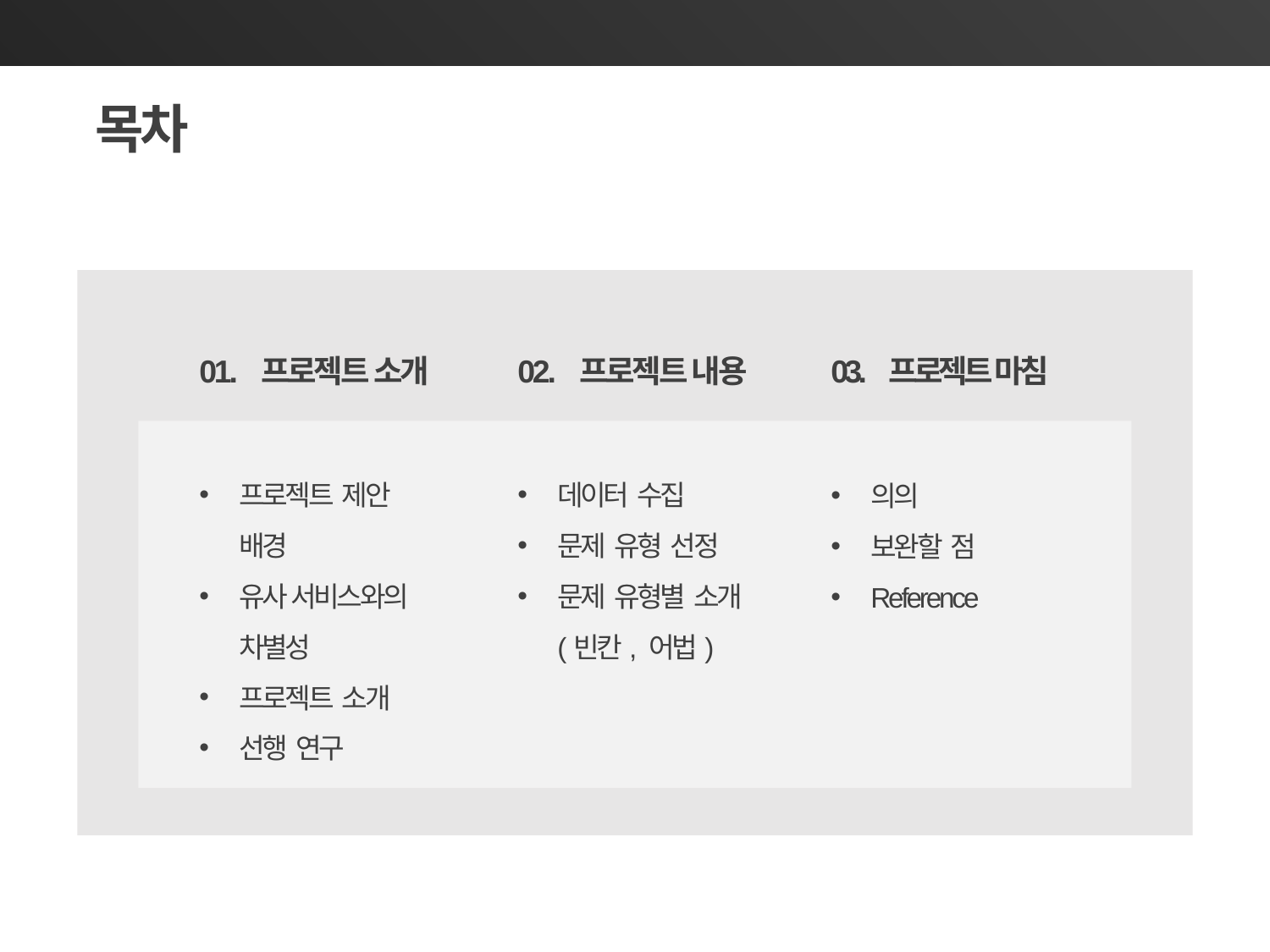

목차
직접차별
01.  프로젝트 소개
03.  프로젝트 마침
02.  프로젝트 내용

프로젝트  제안  배경
유사 서비스와의 차별성
프로젝트  소개
선행  연구
데이터  수집
문제  유형  선정
문제  유형별  소개
(빈칸, 어법)
의의
보완할  점
Reference